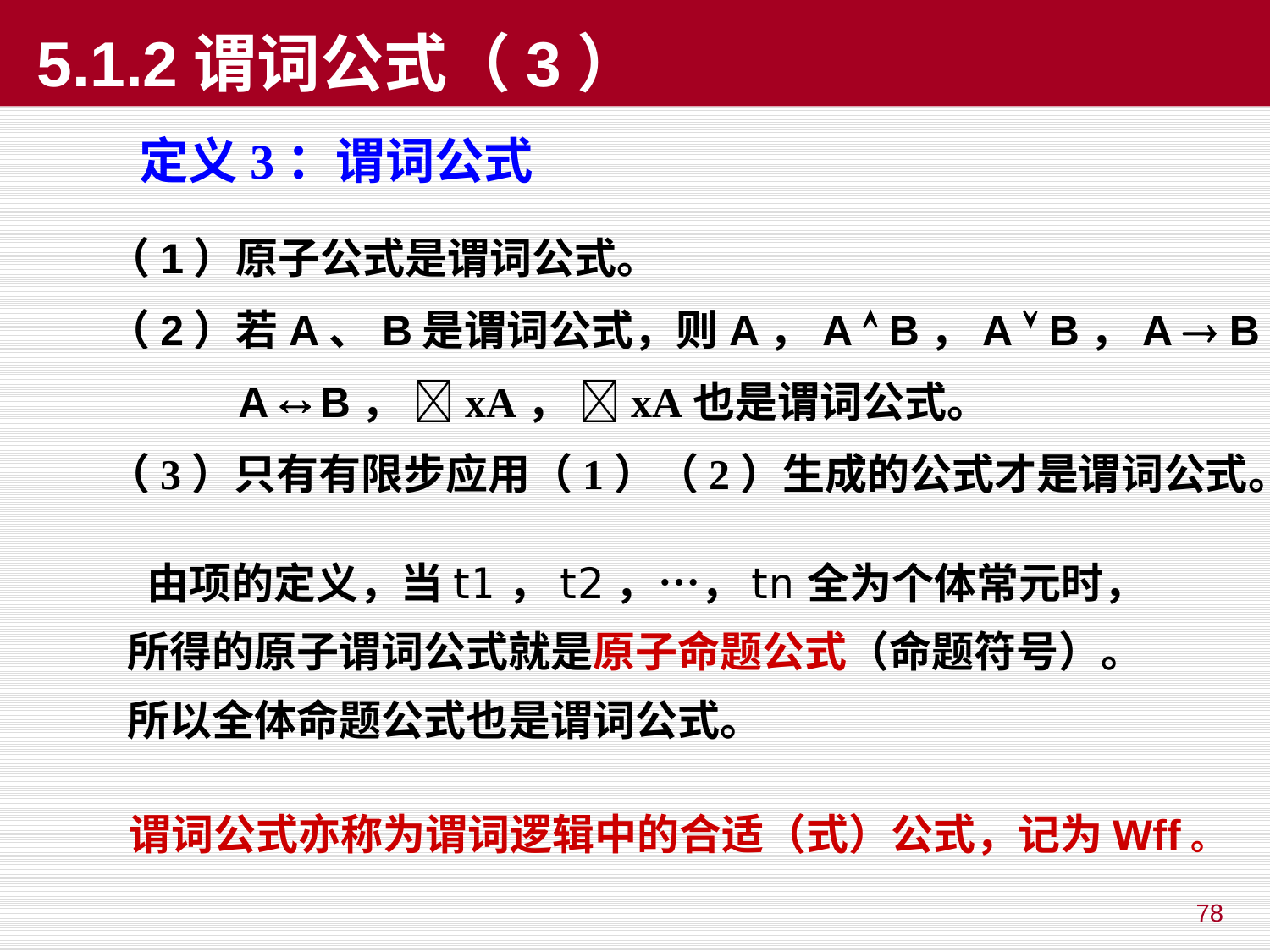

# 5.1.2谓词公式（3）
定义3：谓词公式
（1）原子公式是谓词公式。
（2）若A、B是谓词公式，则A，A ∧ B，A ∨ B，A → B，
           A ↔ B， ∀xA， ∃xA也是谓词公式。
（3）只有有限步应用（1）（2）生成的公式才是谓词公式。
 由项的定义，当t1，t2，…，tn全为个体常元时，所得的原子谓词公式就是原子命题公式（命题符号）。所以全体命题公式也是谓词公式。
谓词公式亦称为谓词逻辑中的合适（式）公式，记为Wff。
78